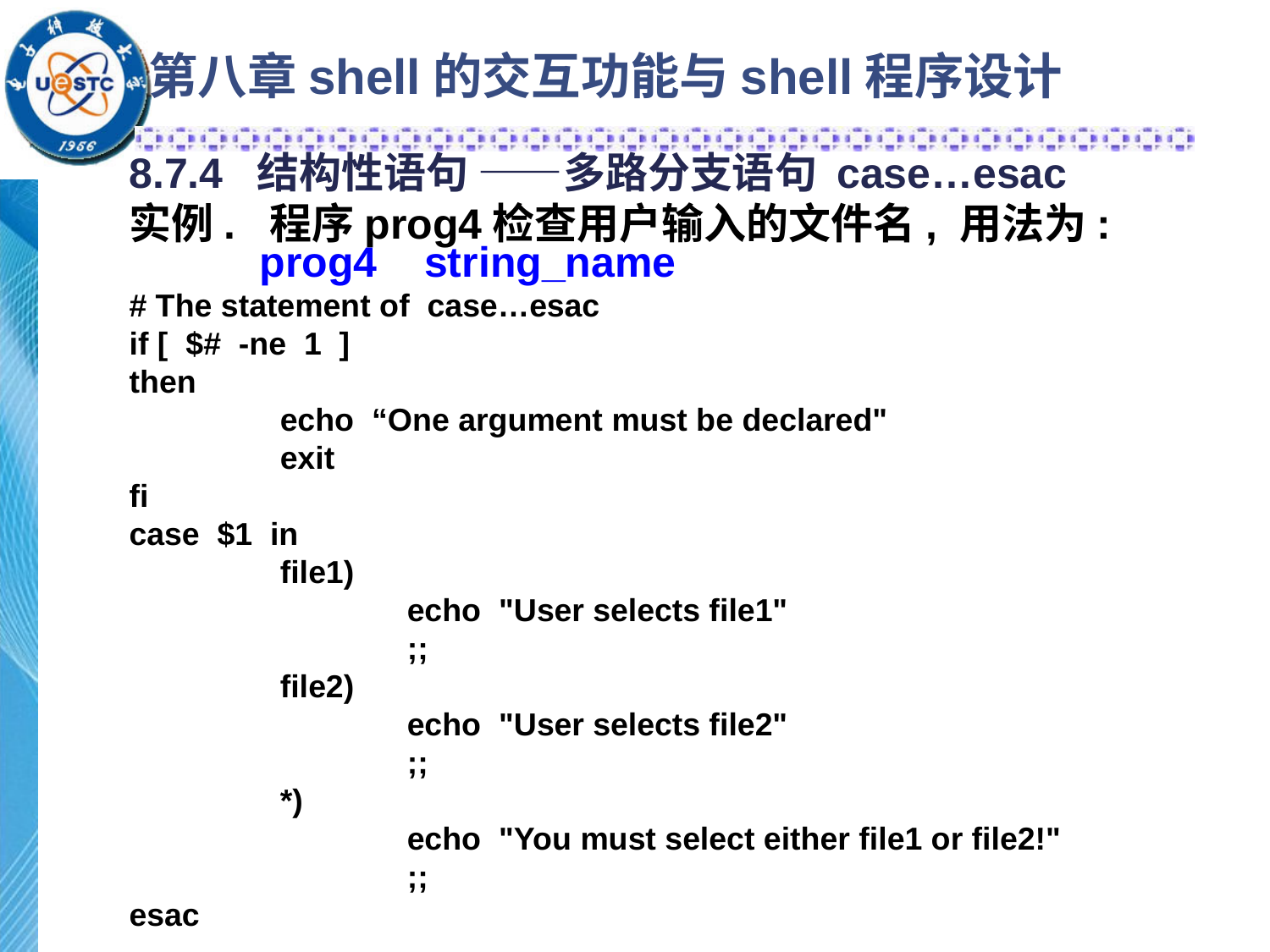

# 第八章shell的交互功能与shell程序设计
8.7.4  结构性语句 ——多路分支语句 case…esac
实例.  程序prog4检查用户输入的文件名, 用法为:
           prog4    string_name
# The statement of  case…esac
if [  $#  -ne  1  ]
then
		echo  “One argument must be declared"
		exit
fi
case  $1  in
		file1)
			echo  "User selects file1"
			;;
		file2)
			echo  "User selects file2"
			;;
		*)
			echo  "You must select either file1 or file2!"
			;;
esac